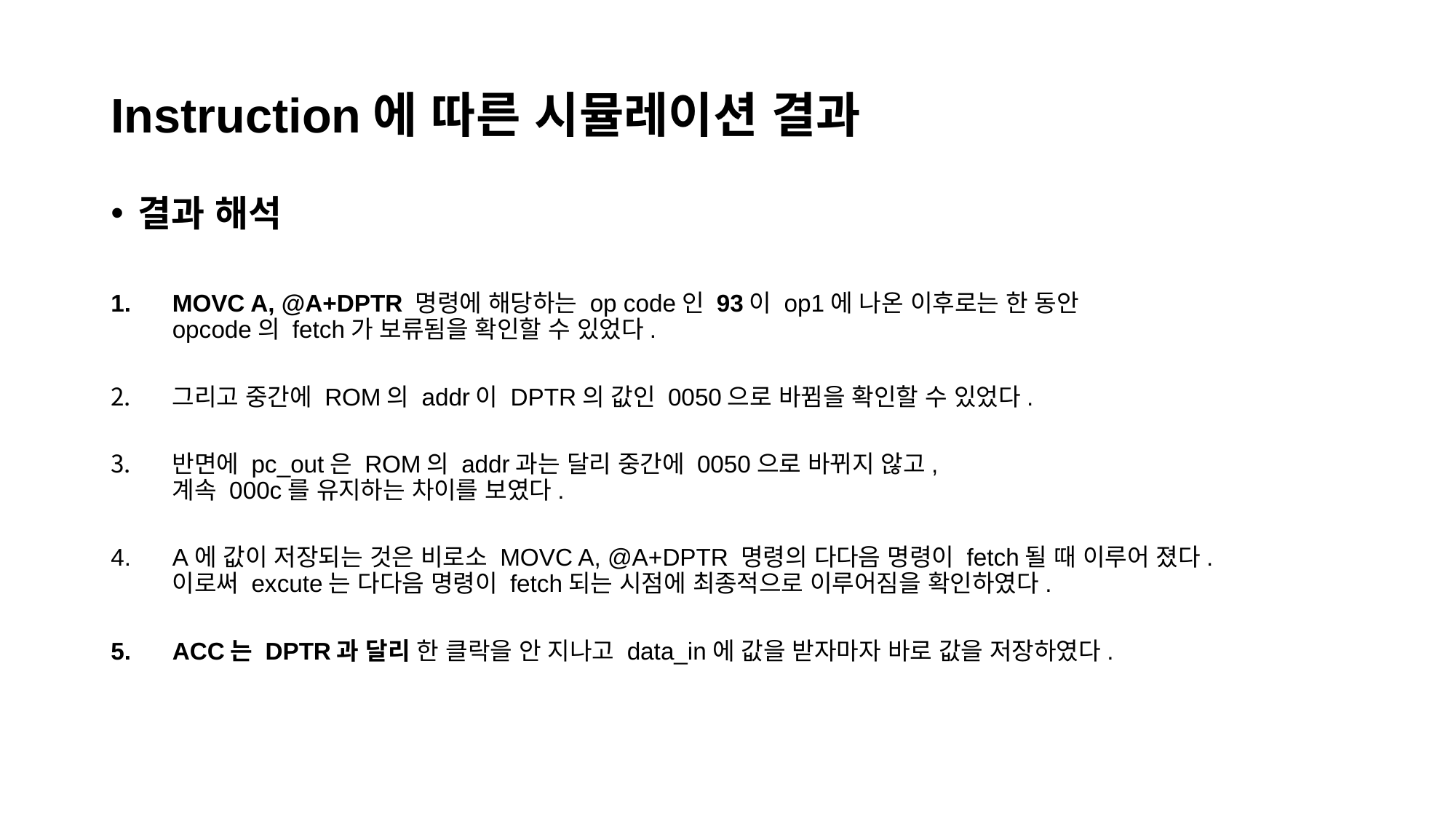

# Instruction에 따른 시뮬레이션 결과
결과 해석

MOVC A, @A+DPTR 명령에 해당하는 op code인 93이 op1에 나온 이후로는 한 동안
opcode의 fetch가 보류됨을 확인할 수 있었다.
그리고 중간에 ROM의 addr이 DPTR의 값인 0050으로 바뀜을 확인할 수 있었다.
반면에 pc_out은 ROM의 addr과는 달리 중간에 0050으로 바뀌지 않고,
계속 000c를 유지하는 차이를 보였다.
A에 값이 저장되는 것은 비로소 MOVC A, @A+DPTR 명령의 다다음 명령이 fetch될 때 이루어 졌다.
이로써 excute는 다다음 명령이 fetch되는 시점에 최종적으로 이루어짐을 확인하였다.
ACC는 DPTR과 달리 한 클락을 안 지나고 data_in에 값을 받자마자 바로 값을 저장하였다.